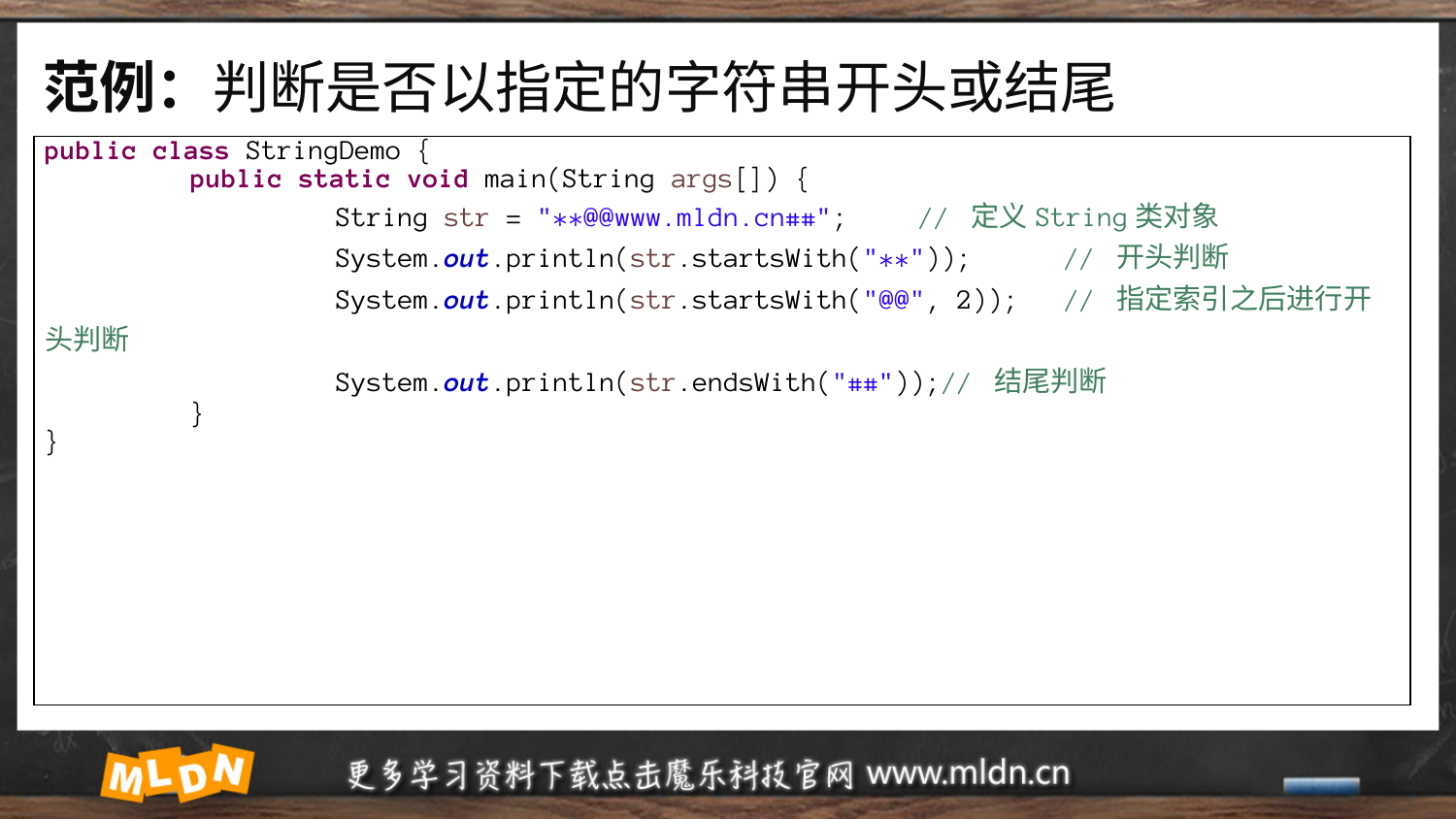

# 范例：判断是否以指定的字符串开头或结尾
| public class StringDemo { public static void main(String args[]) { String str = "\*\*@@www.mldn.cn##"; // 定义String类对象 System.out.println(str.startsWith("\*\*")); // 开头判断 System.out.println(str.startsWith("@@", 2)); // 指定索引之后进行开头判断 System.out.println(str.endsWith("##"));// 结尾判断 } } |
| --- |